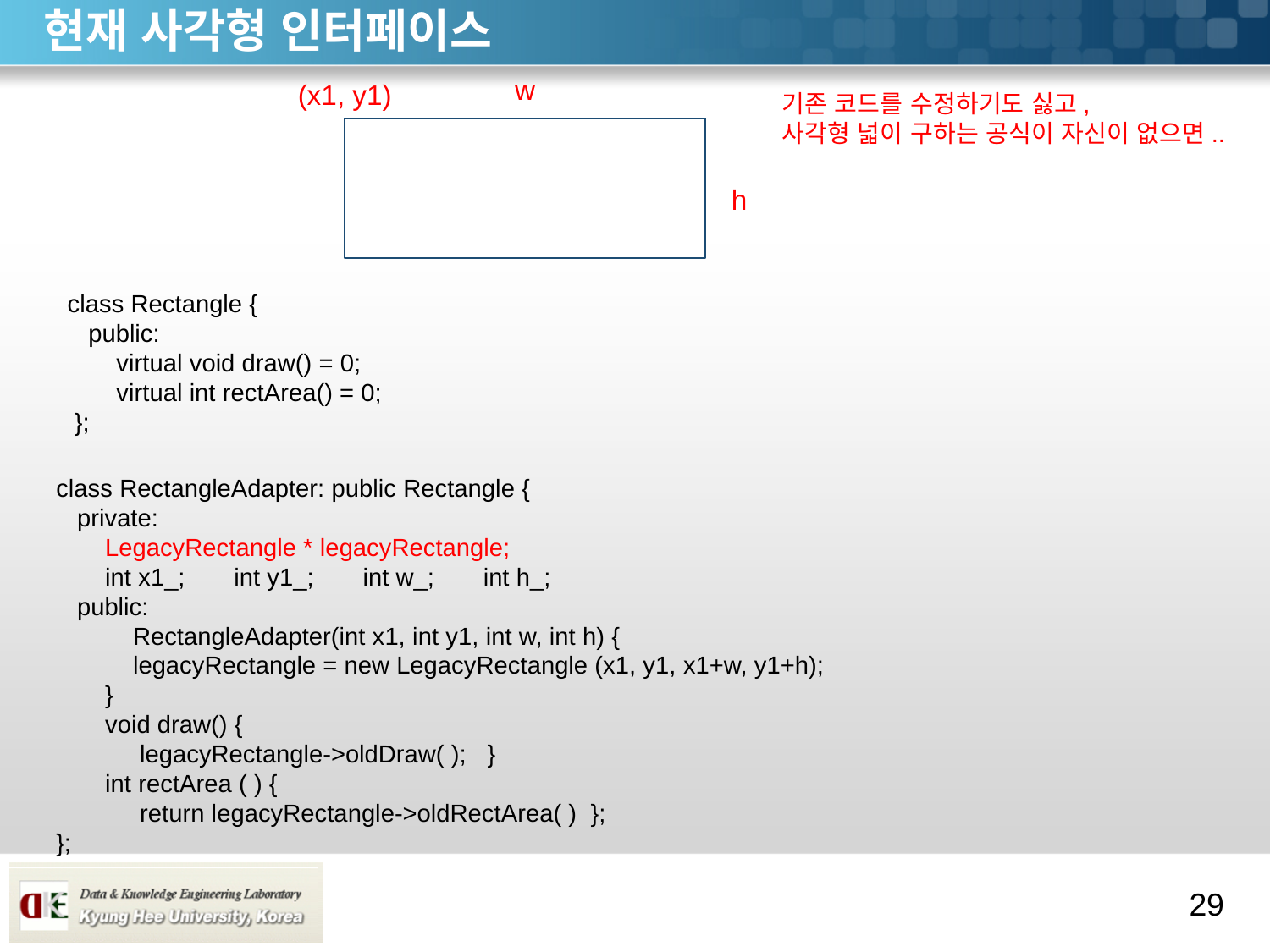

# 현재 사각형 인터페이스
w
(x1, y1)
기존 코드를 수정하기도 싫고,
사각형 넓이 구하는 공식이 자신이 없으면..

h
class Rectangle {
   public:
       virtual void draw() = 0;
       virtual int rectArea() = 0;
 };
class RectangleAdapter: public Rectangle {
   private:
       LegacyRectangle * legacyRectangle;
       int x1_;       int y1_;       int w_;       int h_;
   public:
           RectangleAdapter(int x1, int y1, int w, int h) {
           legacyRectangle = new LegacyRectangle (x1, y1, x1+w, y1+h);
       }
       void draw() {
            legacyRectangle->oldDraw( );   }
       int rectArea ( ) {
            return legacyRectangle->oldRectArea( )  };
};